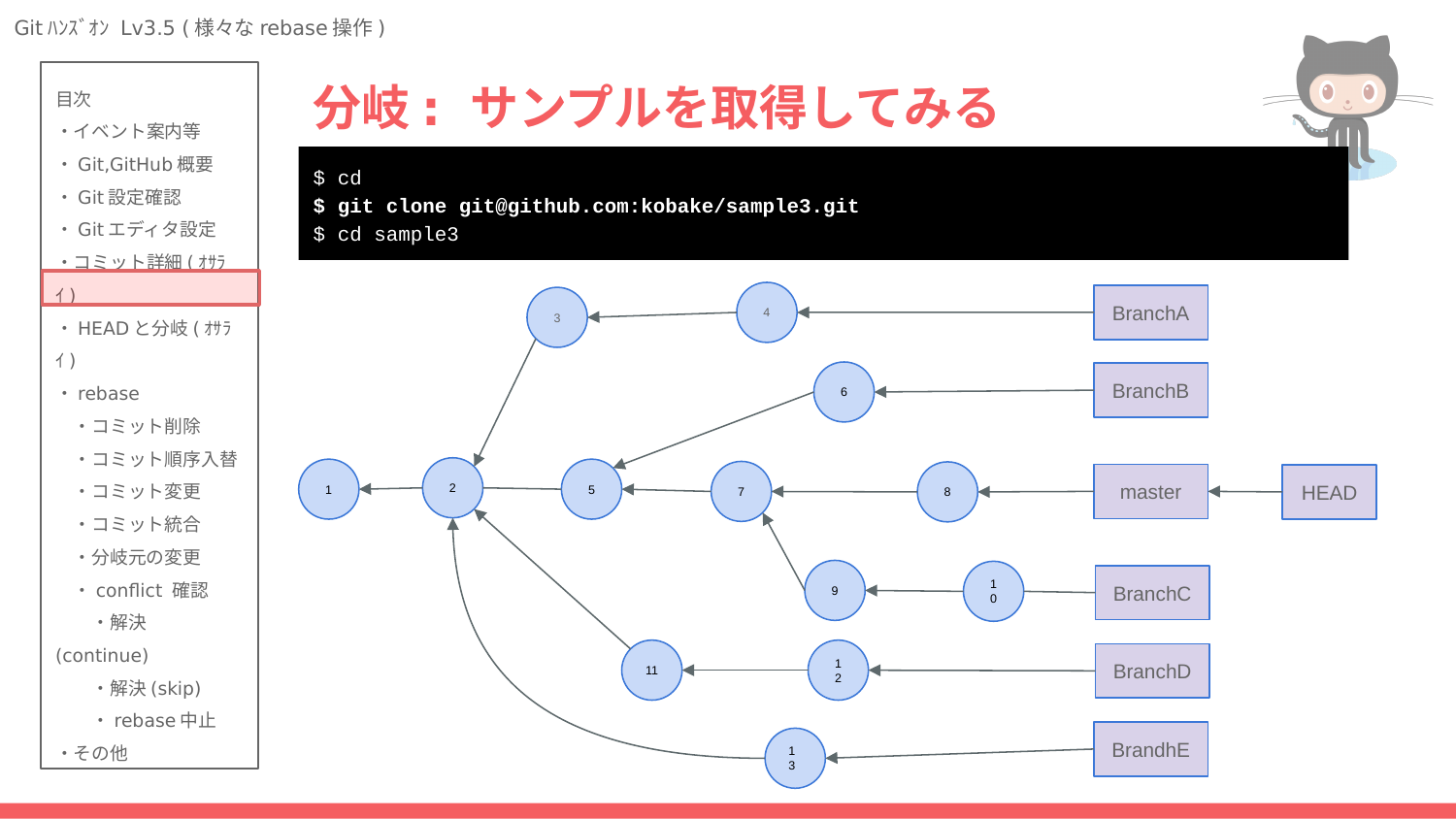

# 分岐: サンプルを取得してみる
$ cd
$ git clone git@github.com:kobake/sample3.git
$ cd sample3

4
BranchA
3
6
BranchB
2
1
5
7
8
master
HEAD
9
10
BranchC
11
12
BranchD
BrandhE
13